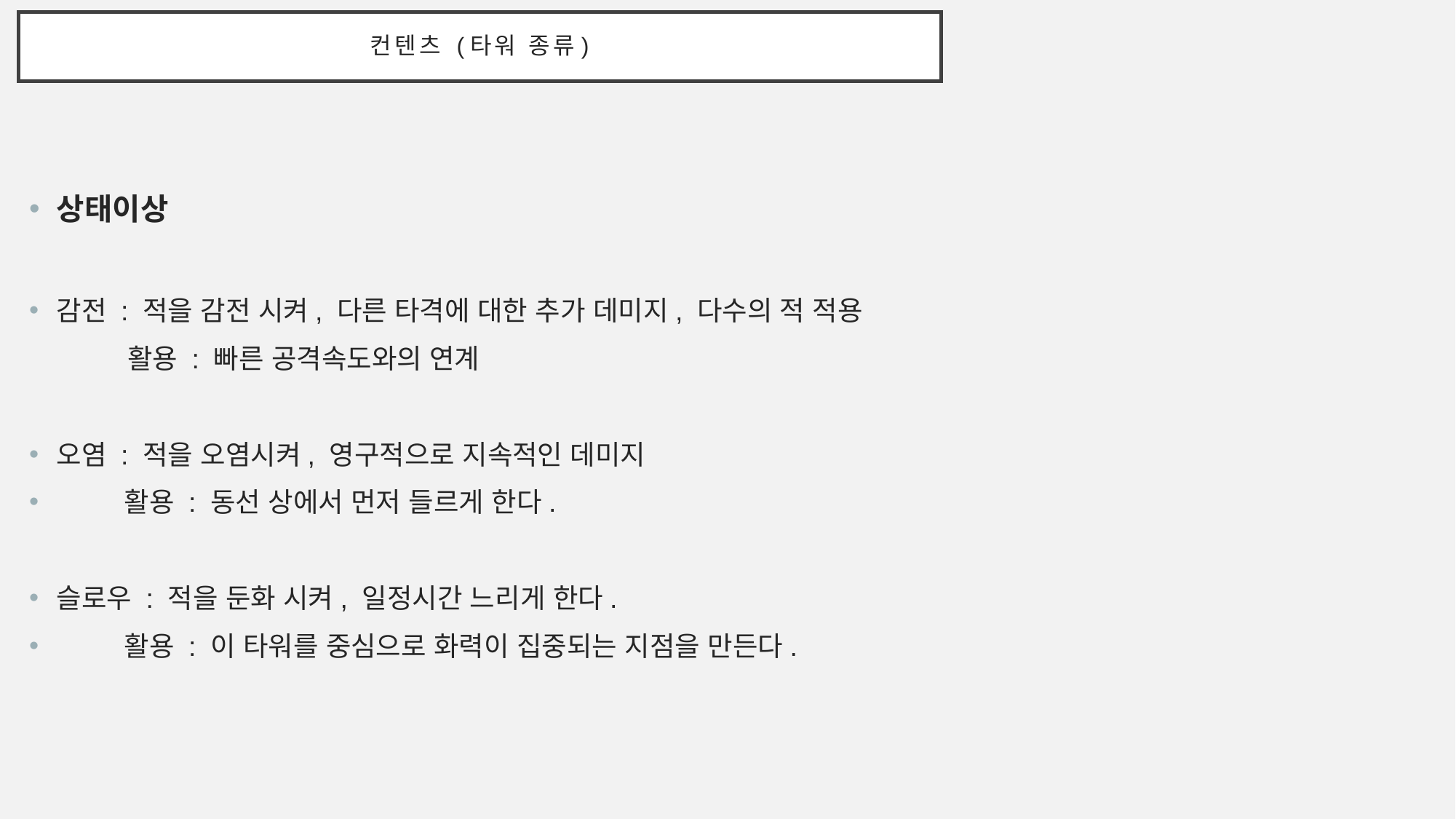

# 컨텐츠 (타워 종류)

상태이상

감전 : 적을 감전 시켜, 다른 타격에 대한 추가 데미지, 다수의 적 적용
            활용 : 빠른 공격속도와의 연계

오염 : 적을 오염시켜, 영구적으로 지속적인 데미지
        활용 : 동선 상에서 먼저 들르게 한다.

슬로우 : 적을 둔화 시켜, 일정시간 느리게 한다.
        활용 : 이 타워를 중심으로 화력이 집중되는 지점을 만든다.